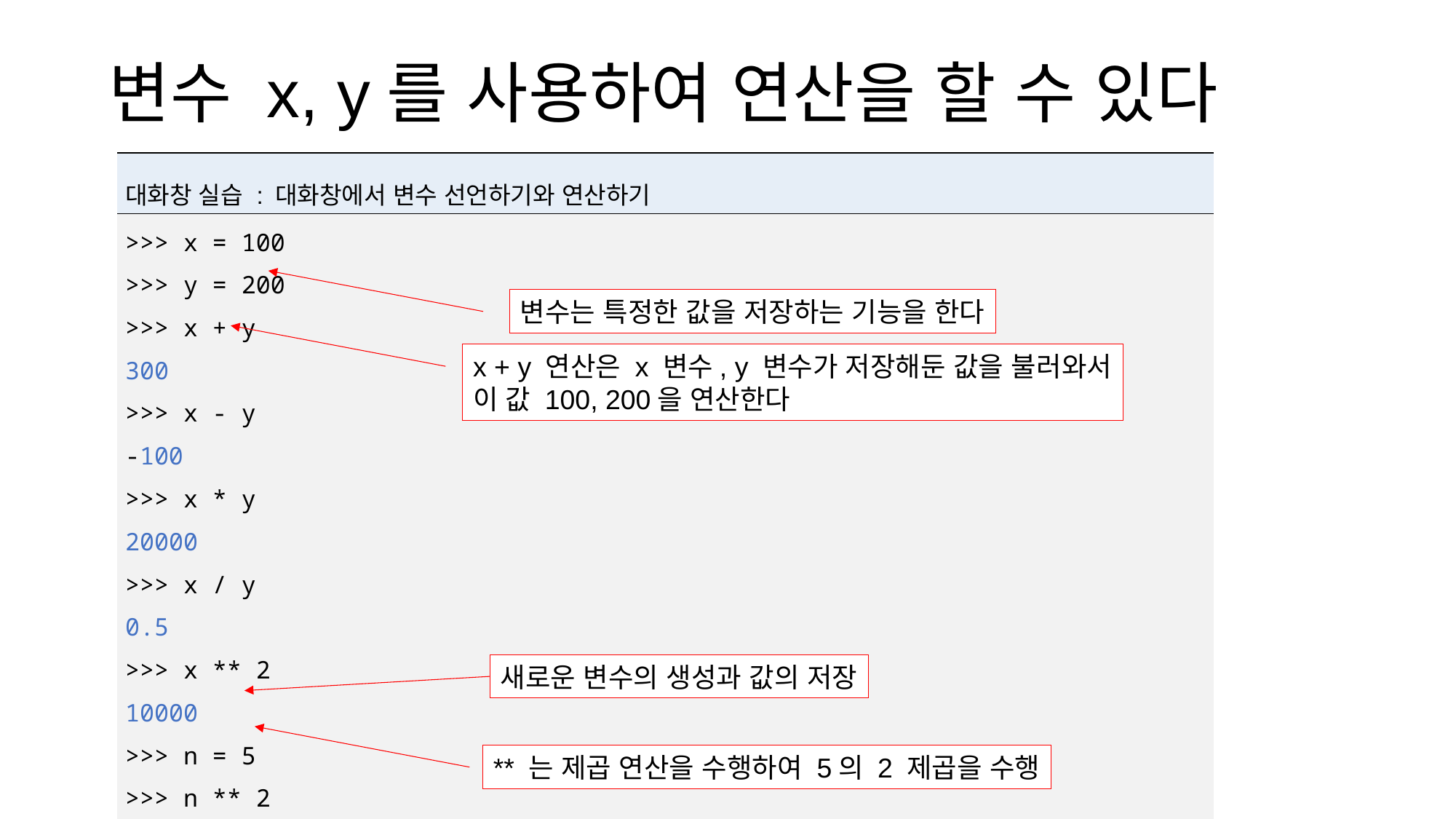

# 변수 x, y를 사용하여 연산을 할 수 있다
| 대화창 실습 : 대화창에서 변수 선언하기와 연산하기 |
| --- |
| >>> x = 100 >>> y = 200 >>> x + y 300 >>> x - y -100 >>> x \* y 20000 >>> x / y 0.5 >>> x \*\* 2 10000 >>> n = 5 >>> n \*\* 2 25 |
변수는 특정한 값을 저장하는 기능을 한다
x + y 연산은 x 변수, y 변수가 저장해둔 값을 불러와서
이 값 100, 200을 연산한다
새로운 변수의 생성과 값의 저장
** 는 제곱 연산을 수행하여 5의 2 제곱을 수행